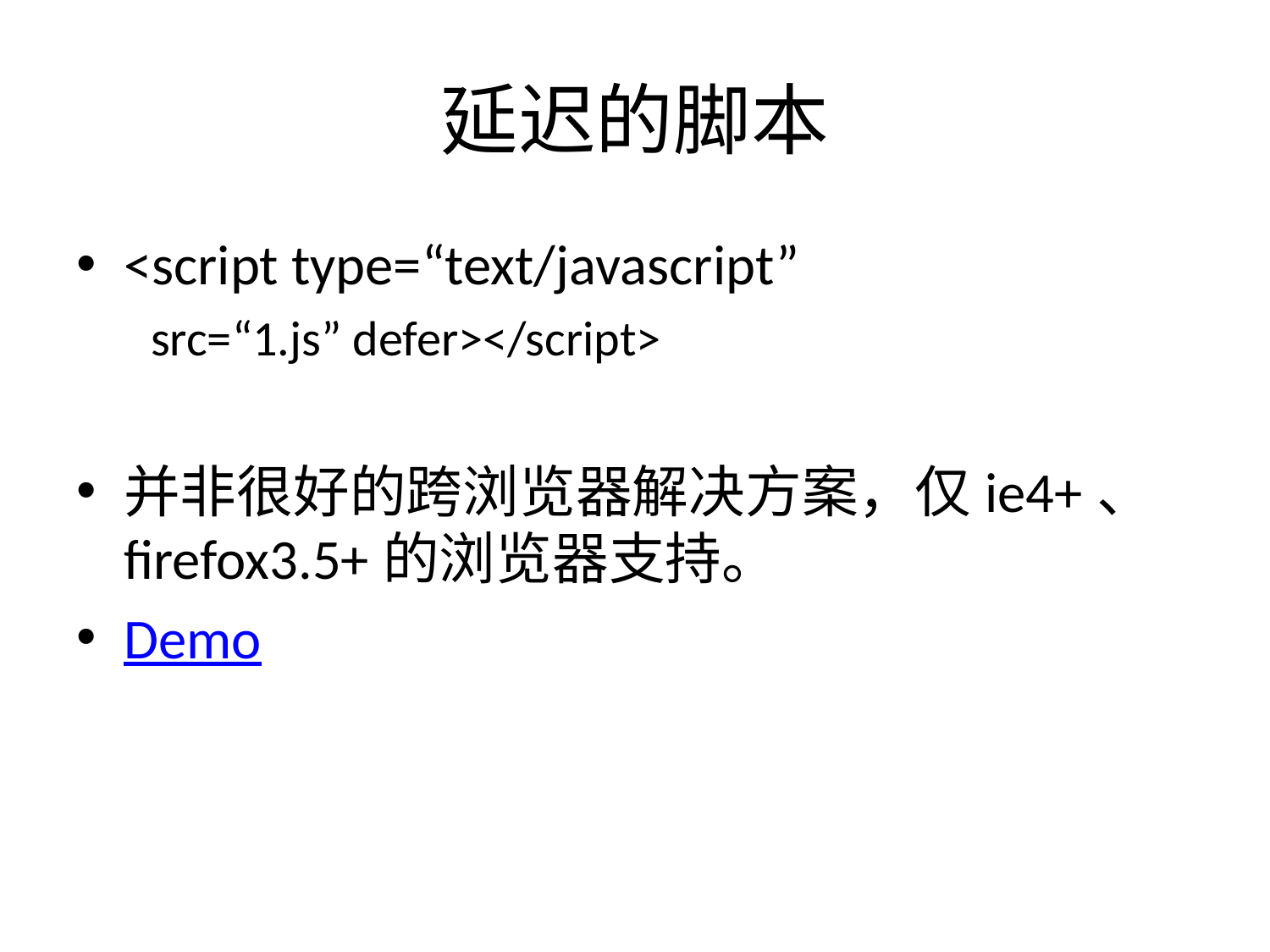

# 延迟的脚本
<script type=“text/javascript”
 src=“1.js” defer></script>

并非很好的跨浏览器解决方案，仅ie4+、firefox3.5+的浏览器支持。
Demo